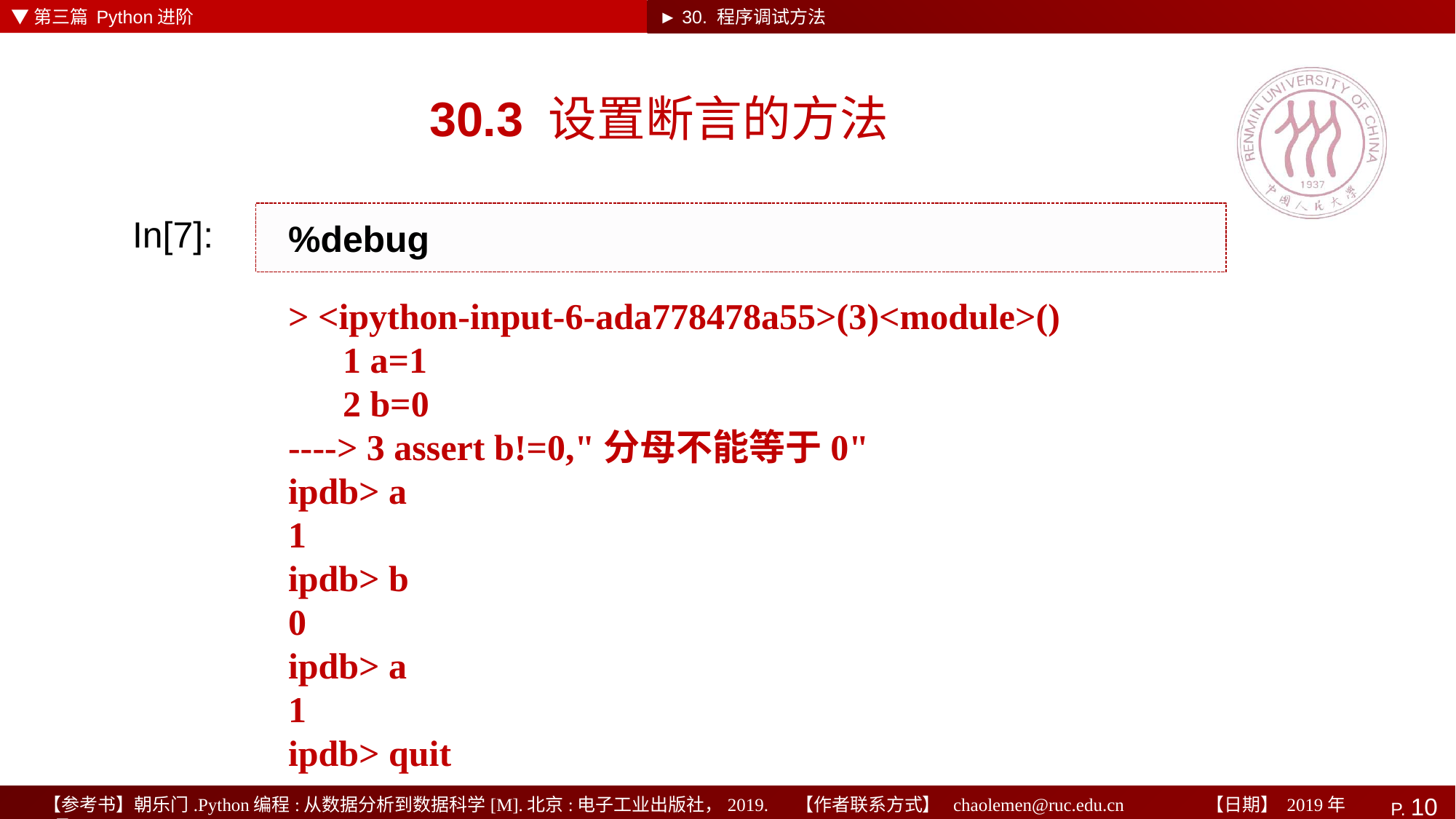

▼第三篇 Python进阶
► 30. 程序调试方法
# 30.3 设置断言的方法
%debug
In[7]:
> <ipython-input-6-ada778478a55>(3)<module>()
      1 a=1
      2 b=0
----> 3 assert b!=0,"分母不能等于0"
ipdb> a
1
ipdb> b
0
ipdb> a
1
ipdb> quit